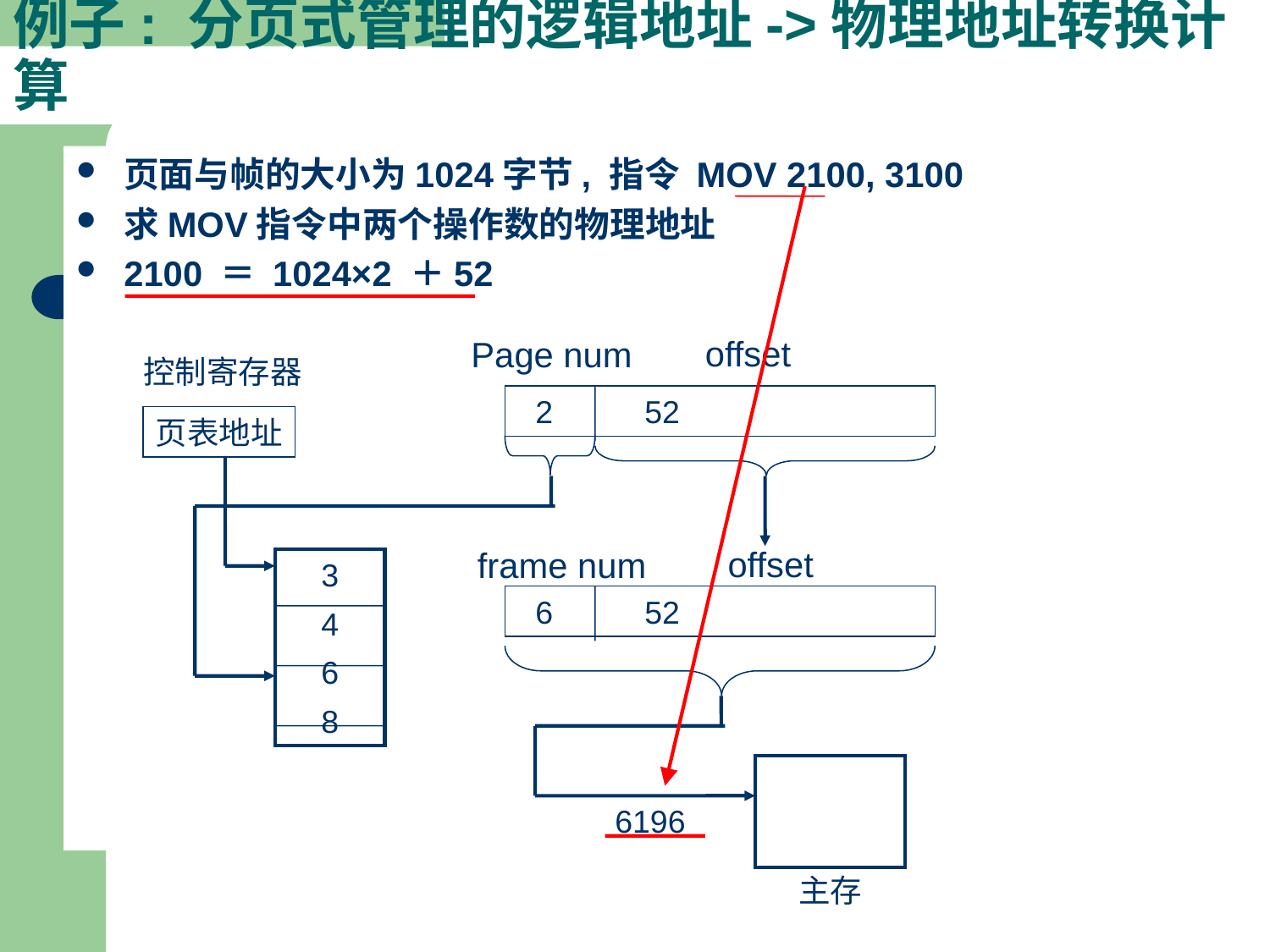

# 例子: 分页式管理的逻辑地址->物理地址转换计算
页面与帧的大小为1024字节, 指令 MOV 2100, 3100
求MOV指令中两个操作数的物理地址
2100 ＝ 1024×2 ＋52

offset
Page num
控制寄存器
  2   	52

页表地址

offset
frame num
3
4
6
8

  6   	52

6196

主存